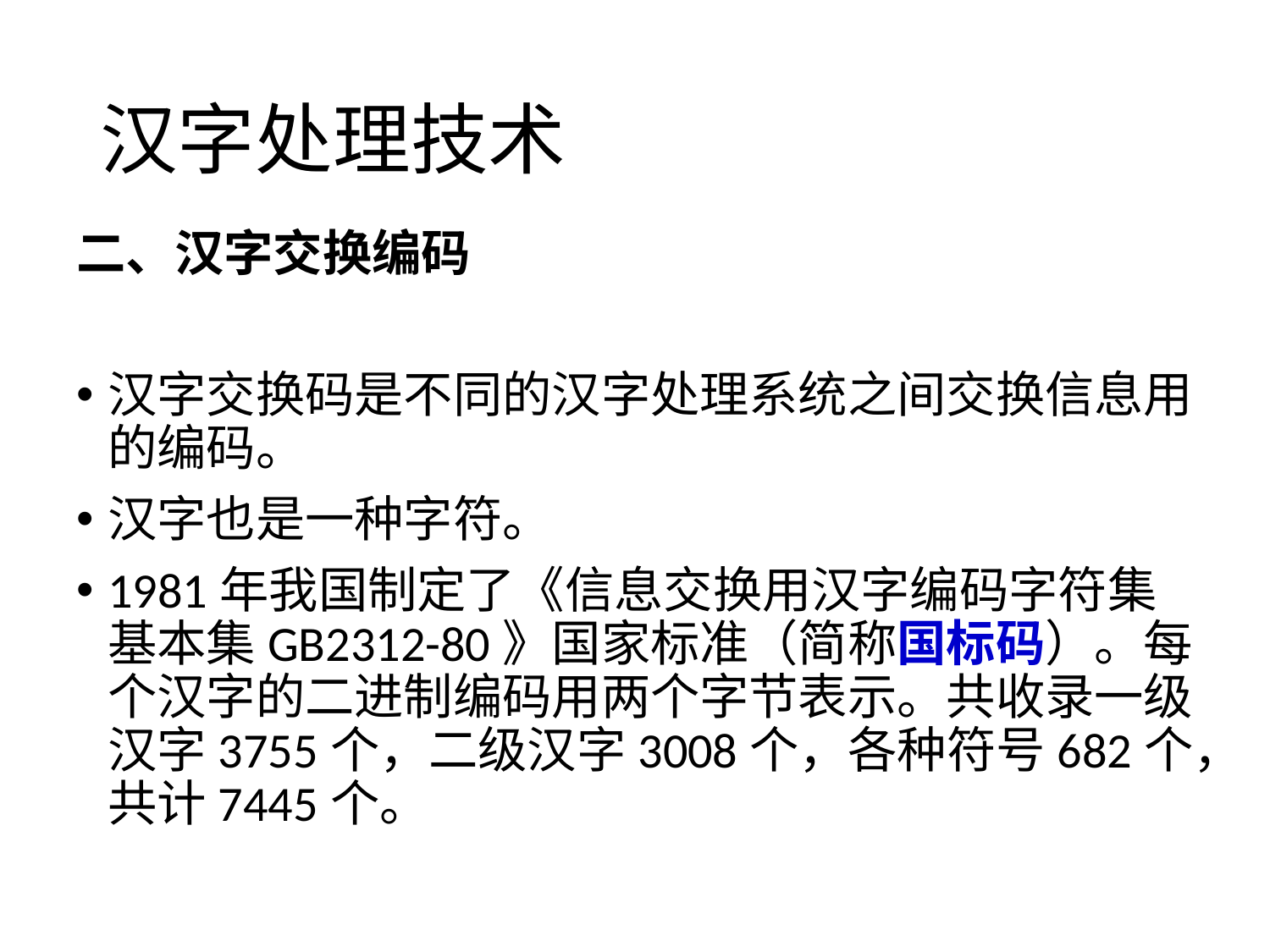

# 汉字处理技术
二、汉字交换编码

汉字交换码是不同的汉字处理系统之间交换信息用的编码。
汉字也是一种字符。
1981年我国制定了《信息交换用汉字编码字符集基本集GB2312-80》国家标准（简称国标码）。每个汉字的二进制编码用两个字节表示。共收录一级汉字3755个，二级汉字3008个，各种符号682个，共计7445个。